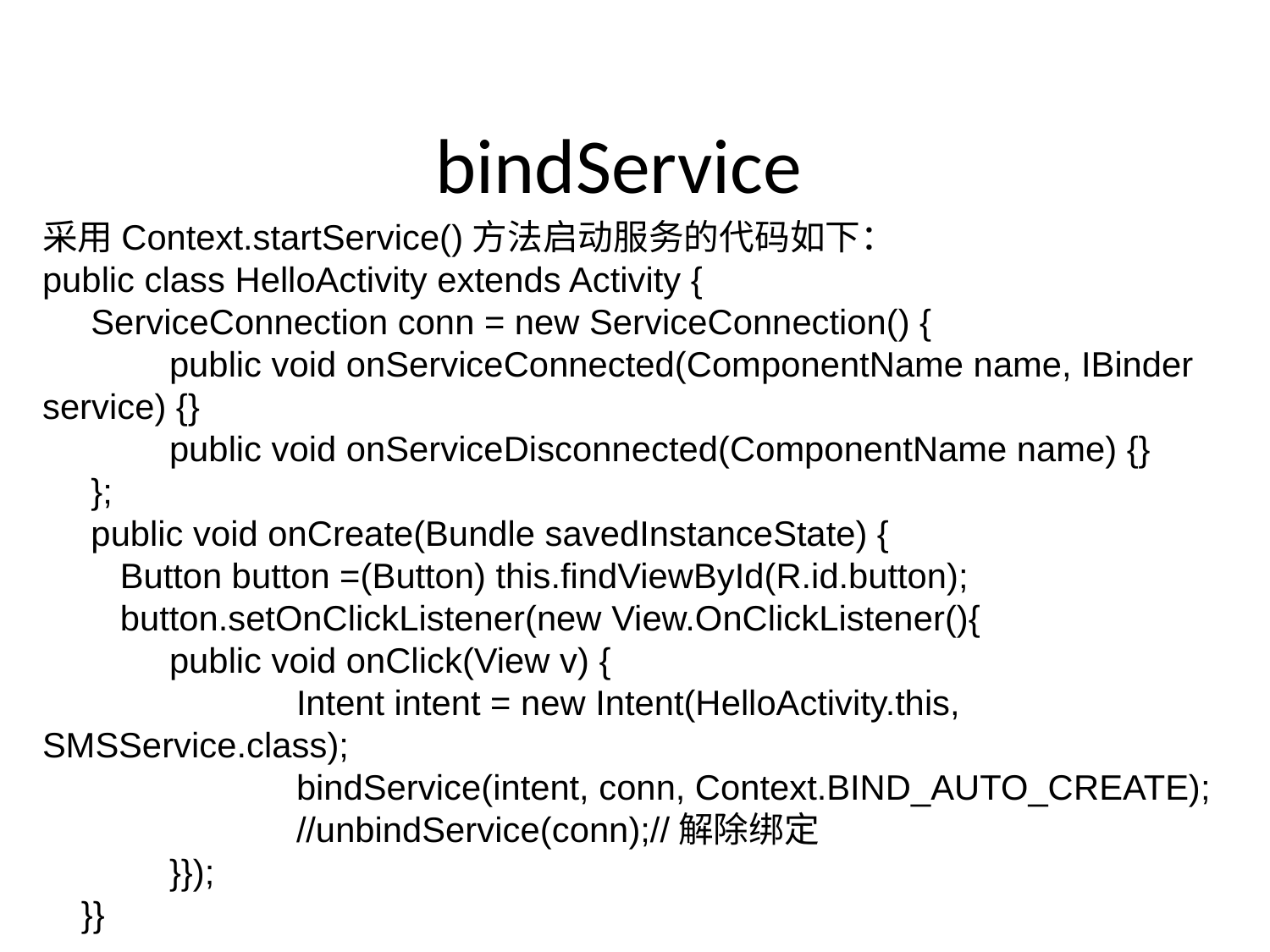

# bindService
采用Context.startService()方法启动服务的代码如下：
public class HelloActivity extends Activity {
     ServiceConnection conn = new ServiceConnection() {
	public void onServiceConnected(ComponentName name, IBinder service) {}
	public void onServiceDisconnected(ComponentName name) {}
     };
     public void onCreate(Bundle savedInstanceState) {
        Button button =(Button) this.findViewById(R.id.button);
        button.setOnClickListener(new View.OnClickListener(){
	public void onClick(View v) {
		Intent intent = new Intent(HelloActivity.this, SMSService.class);
		bindService(intent, conn, Context.BIND_AUTO_CREATE);
		//unbindService(conn);//解除绑定
	}});
    }}